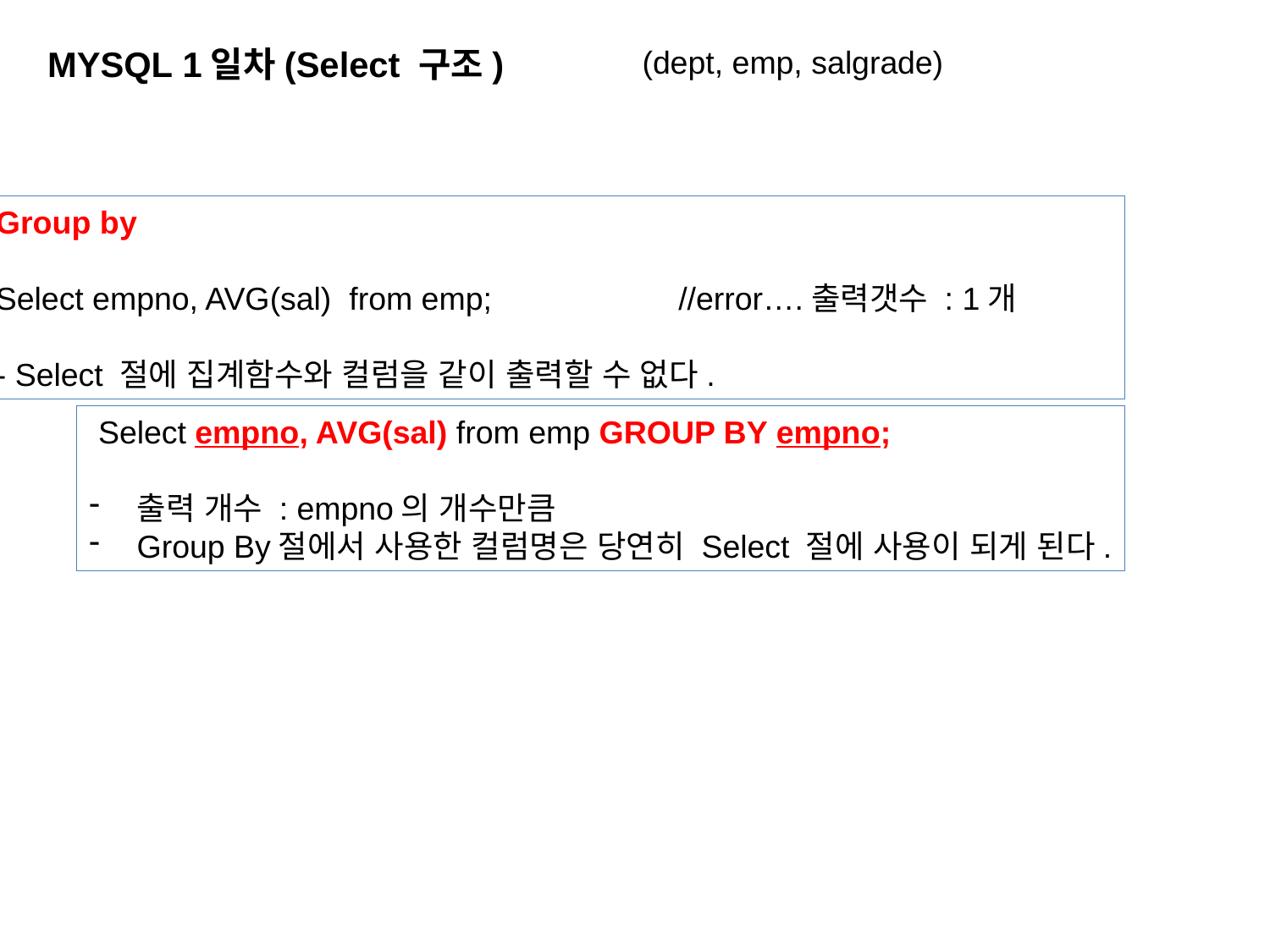

MYSQL 1일차(Select 구조)
(dept, emp, salgrade)
Group by

Select empno, AVG(sal)  from emp;		//error….출력갯수 : 1개

- Select 절에 집계함수와 컬럼을 같이 출력할 수 없다.
 Select empno, AVG(sal) from emp GROUP BY empno;

출력 개수 : empno의 개수만큼
Group By절에서 사용한 컬럼명은 당연히 Select 절에 사용이 되게 된다.